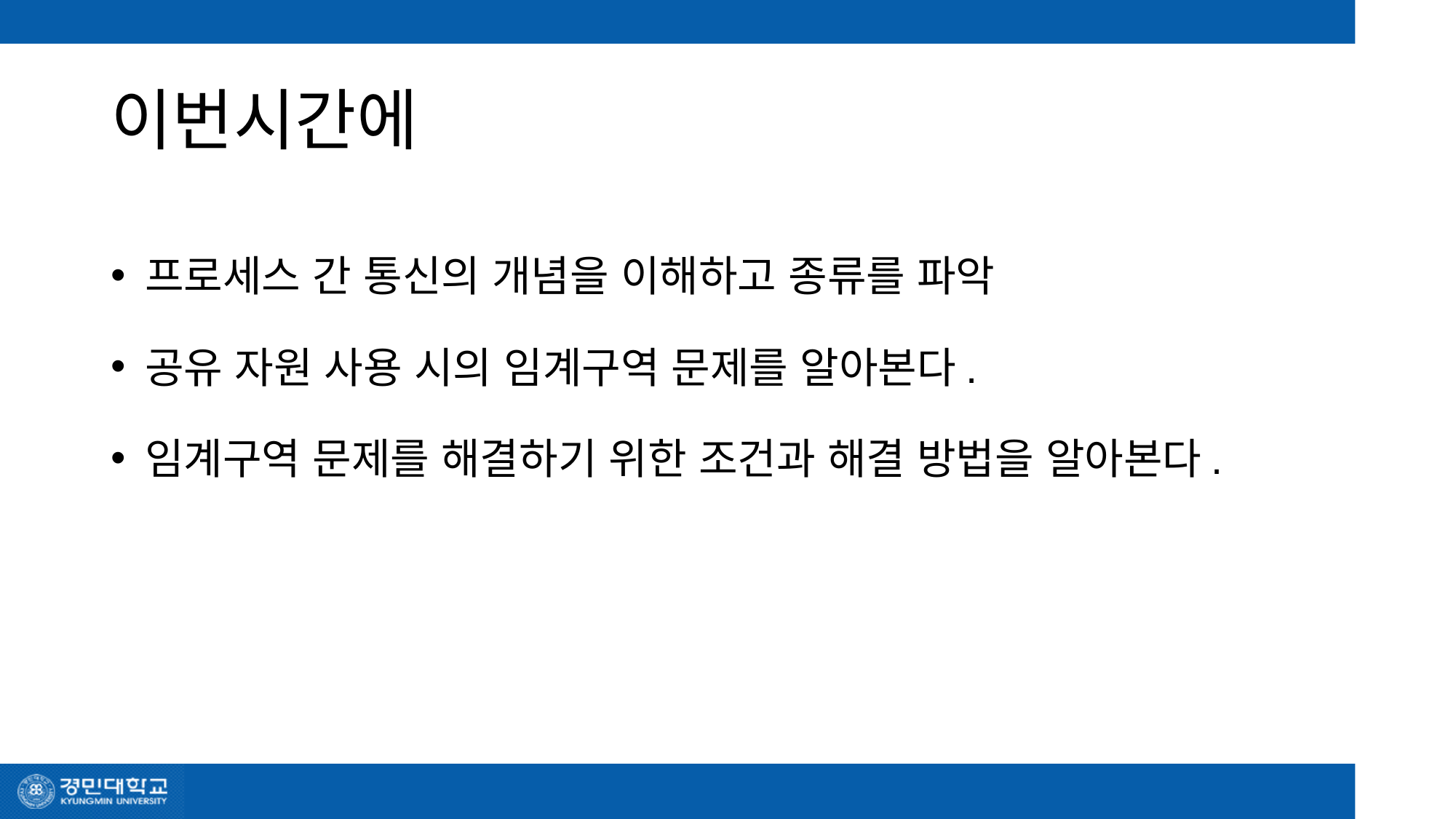

# 이번시간에
프로세스 간 통신의 개념을 이해하고 종류를 파악
공유 자원 사용 시의 임계구역 문제를 알아본다.
임계구역 문제를 해결하기 위한 조건과 해결 방법을 알아본다.